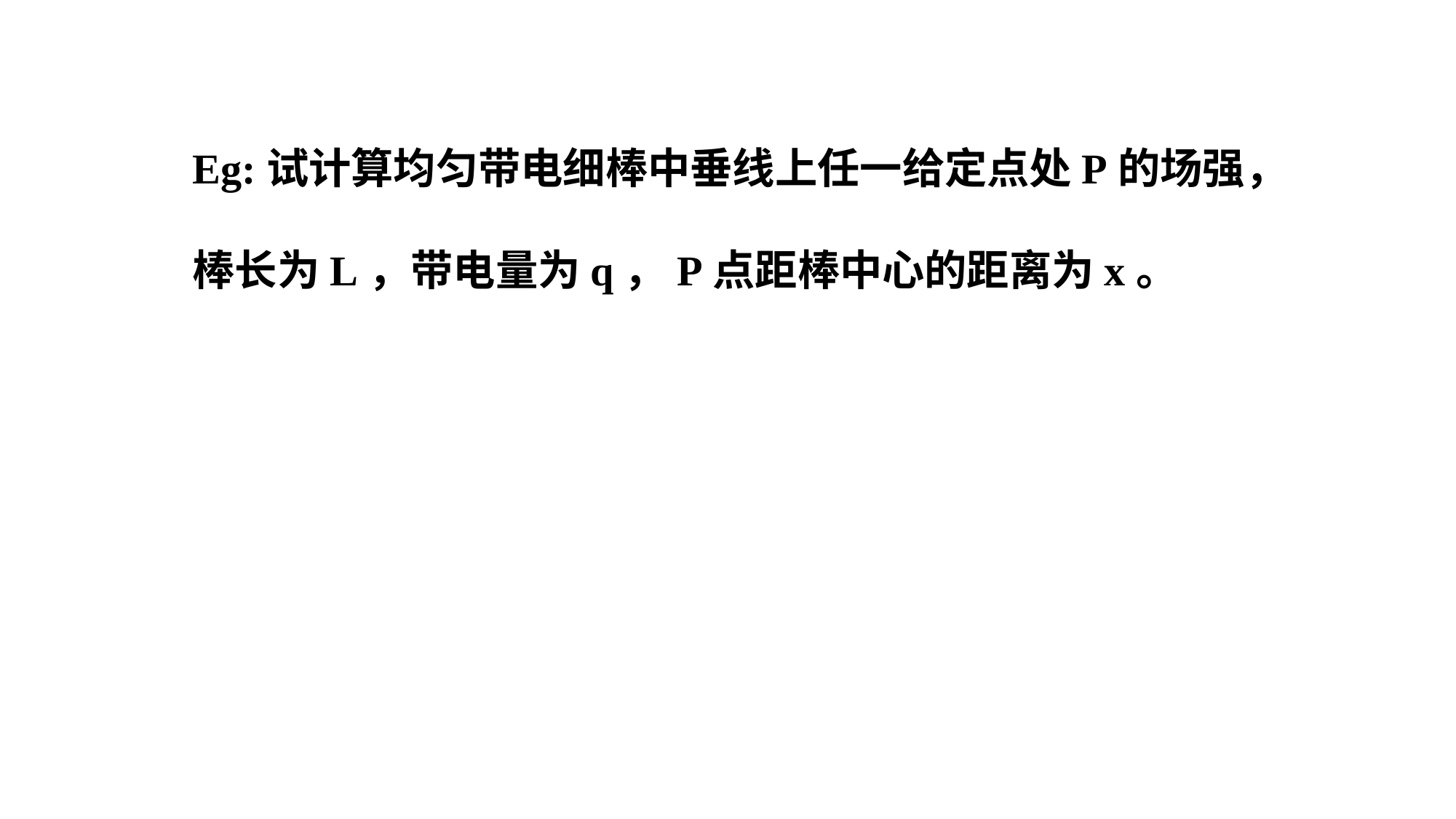

Eg:试计算均匀带电细棒中垂线上任一给定点处P的场强，棒长为L，带电量为q，P点距棒中心的距离为x。